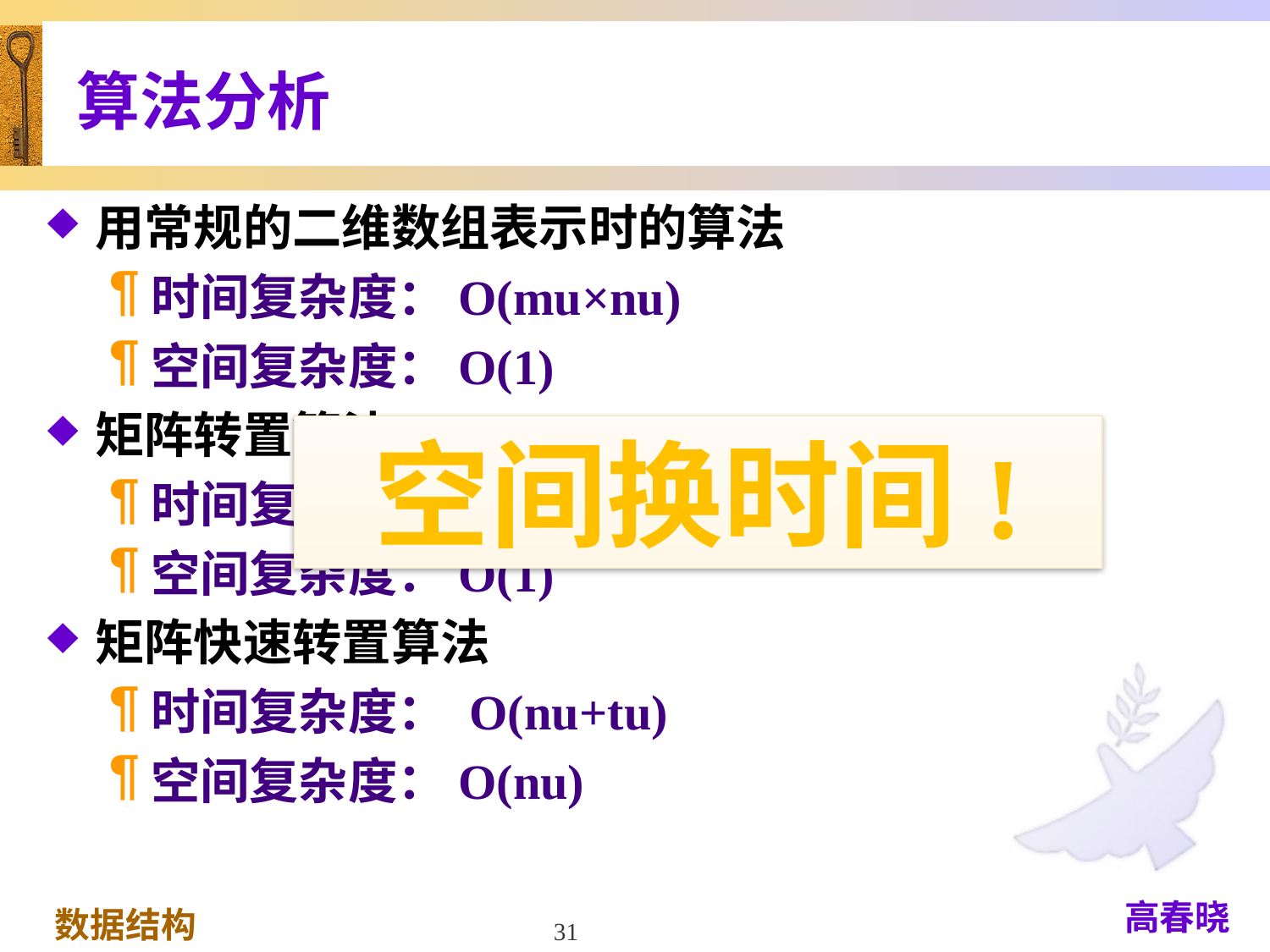

# 算法分析
用常规的二维数组表示时的算法
时间复杂度：O(mu×nu)
空间复杂度：O(1)
矩阵转置算法1
时间复杂度： O(nu×tu)
空间复杂度：O(1)
矩阵快速转置算法
时间复杂度： O(nu+tu)
空间复杂度：O(nu)
空间换时间!
31